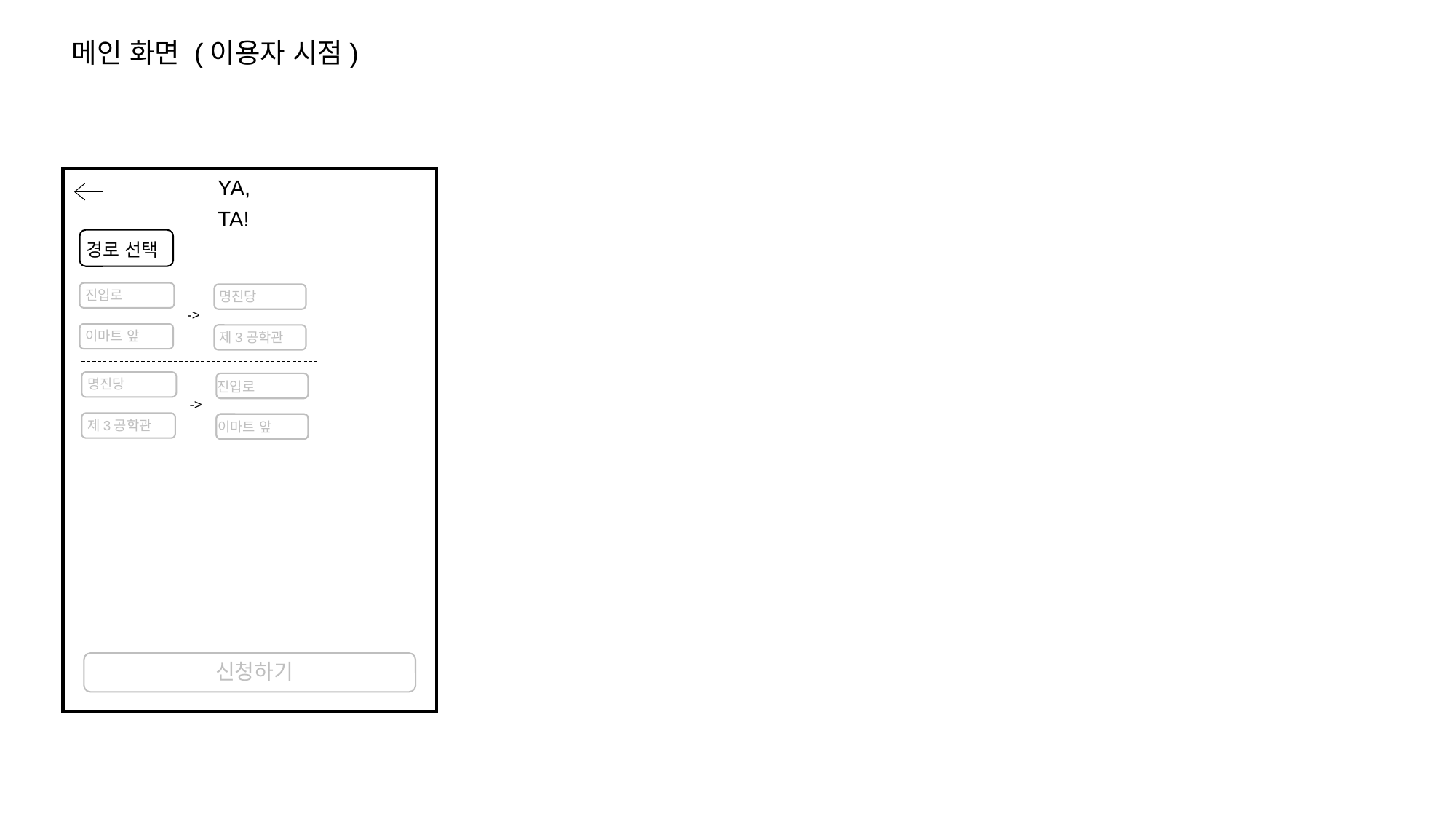

메인 화면 (이용자 시점)

YA, TA!

경로 선택
진입로

명진당

->
이마트 앞
제3공학관

명진당

진입로

->
제3공학관
이마트 앞

신청하기